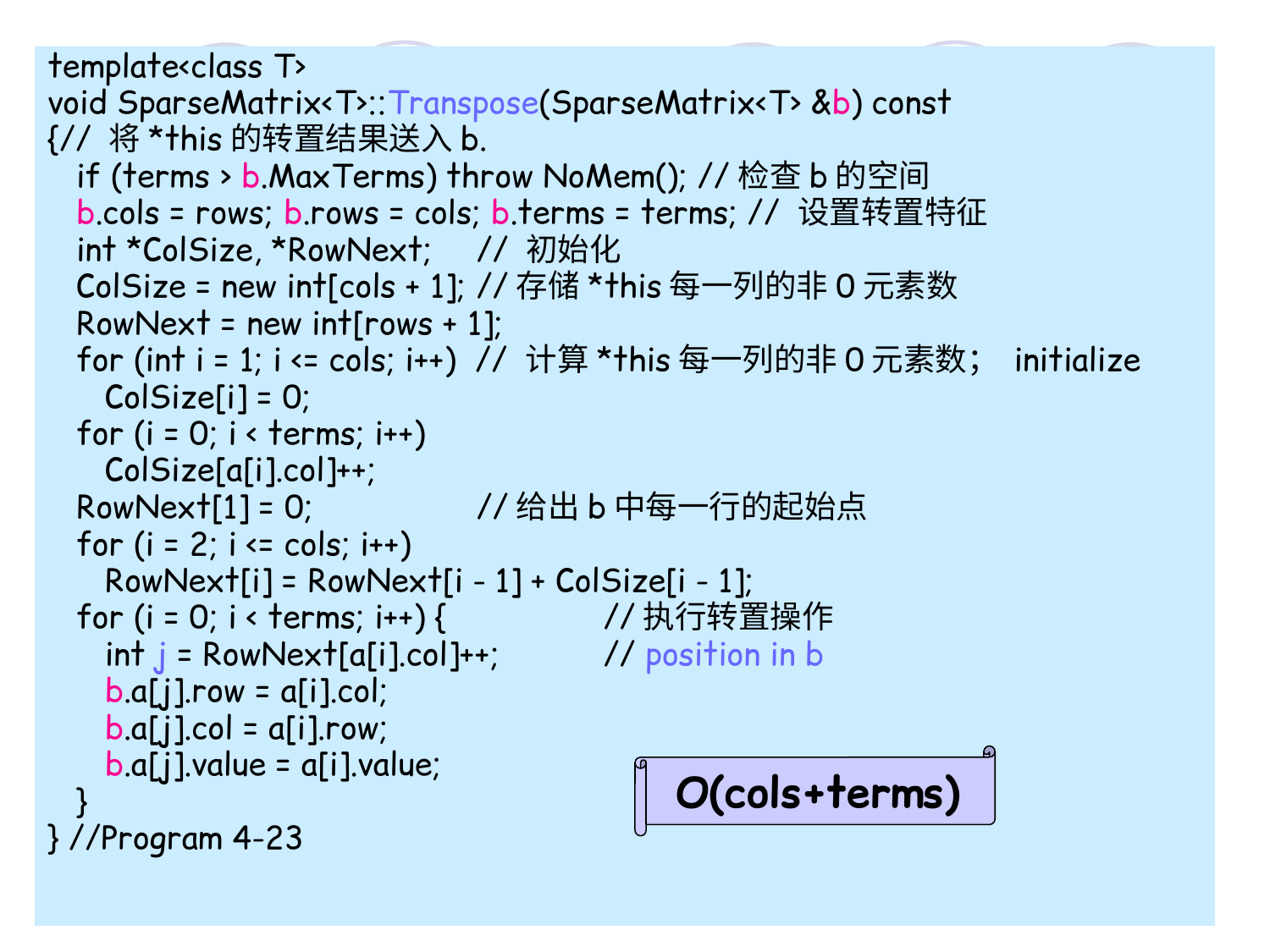

# 4.4.2 Array Representation
template<class T>
void SparseMatrix<T>::Transpose(SparseMatrix<T> &b) const
{// 将*this的转置结果送入b.
   if (terms > b.MaxTerms) throw NoMem(); //检查b的空间
   b.cols = rows; b.rows = cols; b.terms = terms; // 设置转置特征
   int *ColSize, *RowNext;	// 初始化
   ColSize = new int[cols + 1];	//存储*this每一列的非0元素数
   RowNext = new int[rows + 1];
   for (int i = 1; i <= cols; i++)  // 计算*this每一列的非0元素数； initialize
      ColSize[i] = 0;
   for (i = 0; i < terms; i++)
      ColSize[a[i].col]++;
   RowNext[1] = 0; 		//给出b中每一行的起始点
   for (i = 2; i <= cols; i++)
      RowNext[i] = RowNext[i - 1] + ColSize[i - 1];
   for (i = 0; i < terms; i++) {		//执行转置操作
      int j = RowNext[a[i].col]++; 	// position in b
      b.a[j].row = a[i].col;
      b.a[j].col = a[i].row;
      b.a[j].value = a[i].value;
   }
} //Program 4-23

O(cols+terms)

45